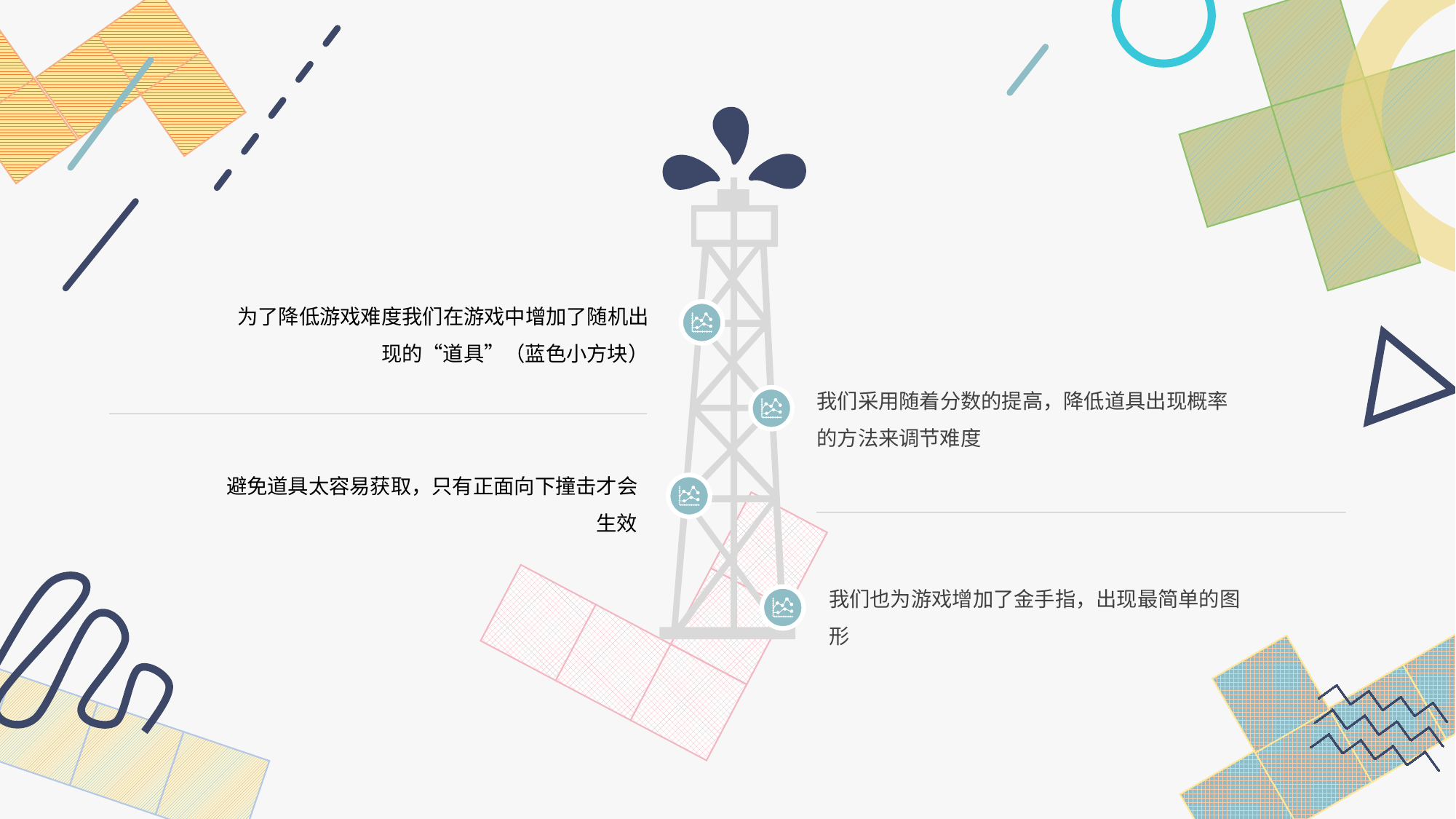

为了降低游戏难度我们在游戏中增加了随机出现的“道具”（蓝色小方块）

我们采用随着分数的提高，降低道具出现概率的方法来调节难度

避免道具太容易获取，只有正面向下撞击才会生效

我们也为游戏增加了金手指，出现最简单的图形